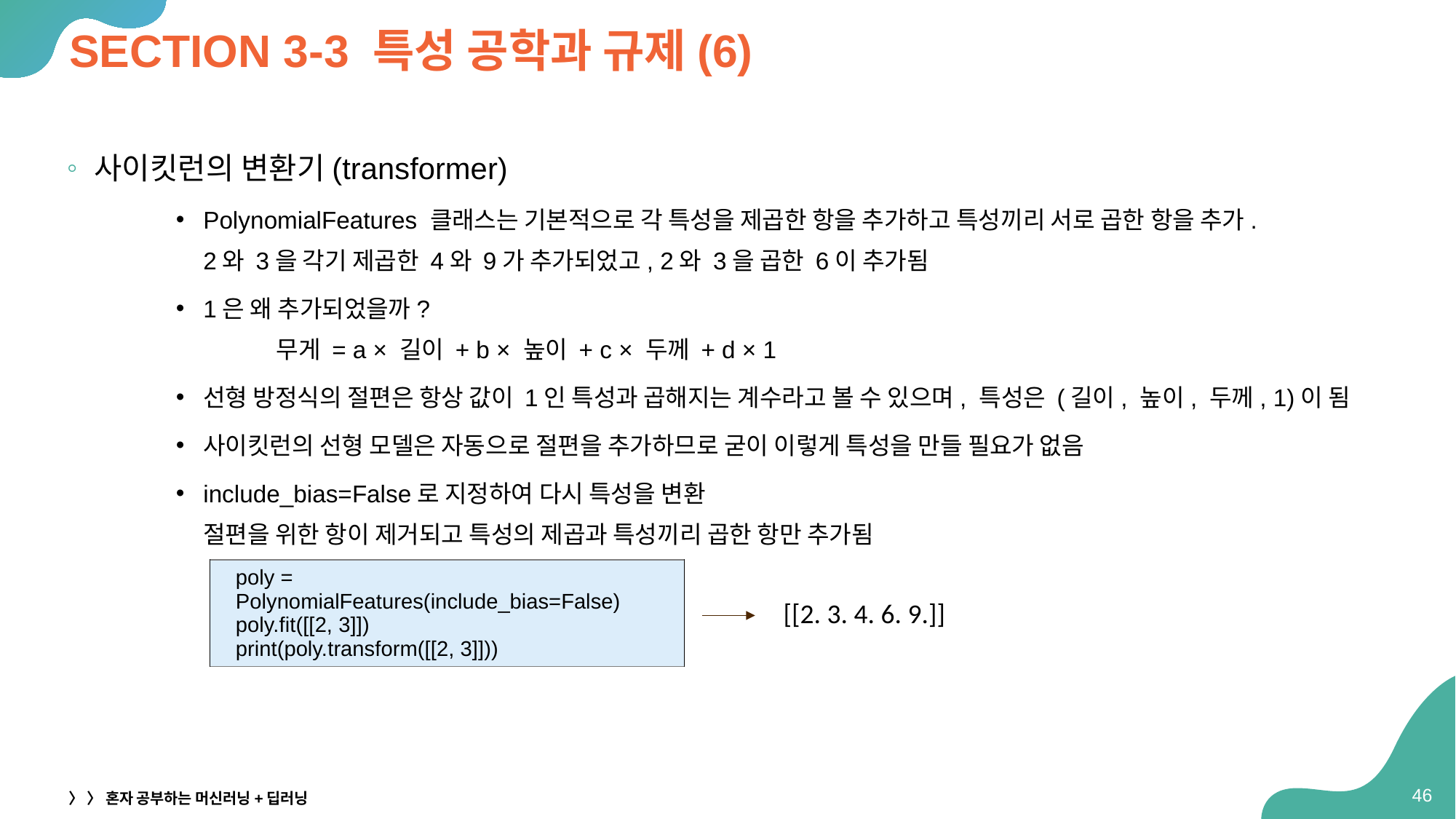

# SECTION 3-3 특성 공학과 규제(6)
사이킷런의 변환기(transformer)
PolynomialFeatures 클래스는 기본적으로 각 특성을 제곱한 항을 추가하고 특성끼리 서로 곱한 항을 추가.
2와 3을 각기 제곱한 4와 9가 추가되었고, 2와 3을 곱한 6이 추가됨
1은 왜 추가되었을까?
          무게 = a × 길이 + b × 높이 + c × 두께 + d × 1
선형 방정식의 절편은 항상 값이 1인 특성과 곱해지는 계수라고 볼 수 있으며, 특성은 (길이, 높이, 두께, 1)이 됨
사이킷런의 선형 모델은 자동으로 절편을 추가하므로 굳이 이렇게 특성을 만들 필요가 없음
include_bias=False로 지정하여 다시 특성을 변환
절편을 위한 항이 제거되고 특성의 제곱과 특성끼리 곱한 항만 추가됨

| poly = PolynomialFeatures(include\_bias=False) poly.fit([[2, 3]]) print(poly.transform([[2, 3]])) |
| --- |
[[2. 3. 4. 6. 9.]]
46
〉 〉 혼자 공부하는 머신러닝+딥러닝